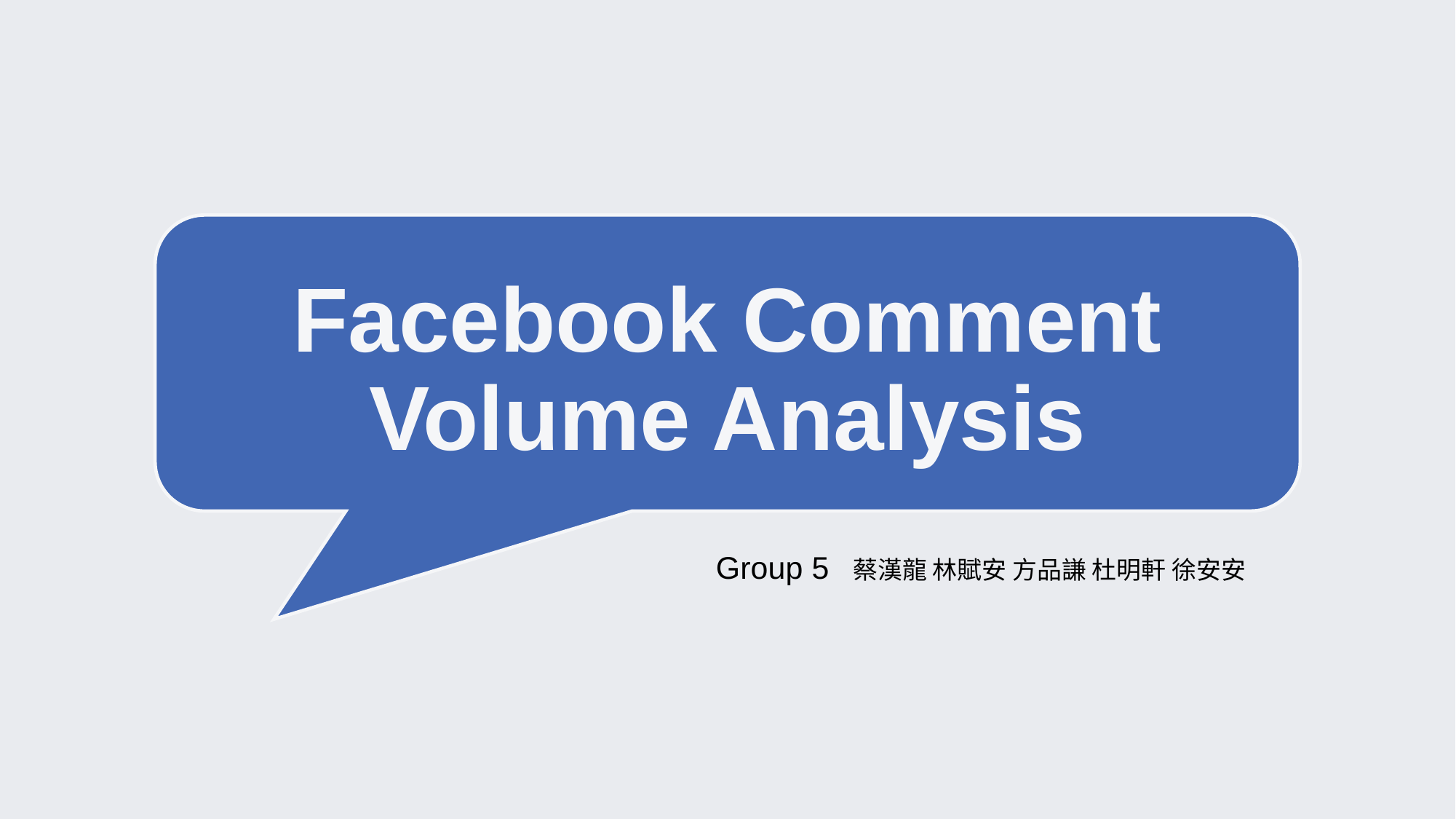

# Facebook Comment Volume Analysis
Group 5  蔡漢龍 林賦安 方品謙 杜明軒 徐安安